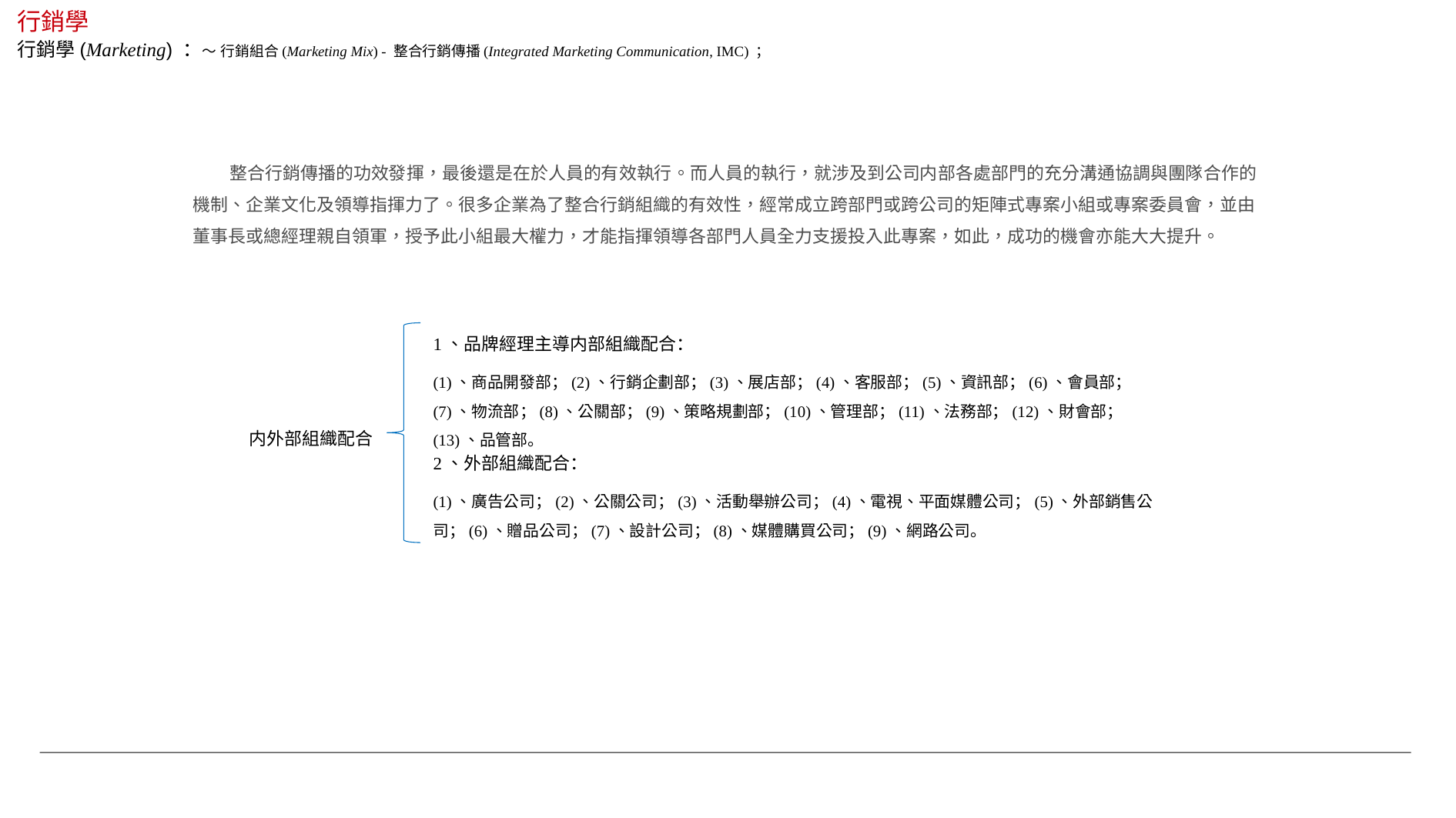

行銷學
行銷學(Marketing) ：～ 行銷組合(Marketing Mix) - 整合行銷傳播(Integrated Marketing Communication, IMC) ；
        整合行銷傳播的功效發揮，最後還是在於人員的有效執行。而人員的執行，就涉及到公司内部各處部門的充分溝通協調與團隊合作的機制、企業文化及領導指揮力了。很多企業為了整合行銷組織的有效性，經常成立跨部門或跨公司的矩陣式專案小組或專案委員會，並由董事長或總經理親自領軍，授予此小組最大權力，才能指揮領導各部門人員全力支援投入此專案，如此，成功的機會亦能大大提升。
1、品牌經理主導内部組織配合：

(1)、商品開發部；(2)、行銷企劃部；(3)、展店部；(4)、客服部；(5)、資訊部；(6)、會員部；(7)、物流部；(8)、公關部；(9)、策略規劃部；(10)、管理部；(11)、法務部；(12)、財會部；(13)、品管部。
内外部組織配合
2、外部組織配合：
(1)、廣告公司；(2)、公關公司；(3)、活動舉辦公司；(4)、電視、平面媒體公司；(5)、外部銷售公司；(6)、贈品公司；(7)、設計公司；(8)、媒體購買公司；(9)、網路公司。